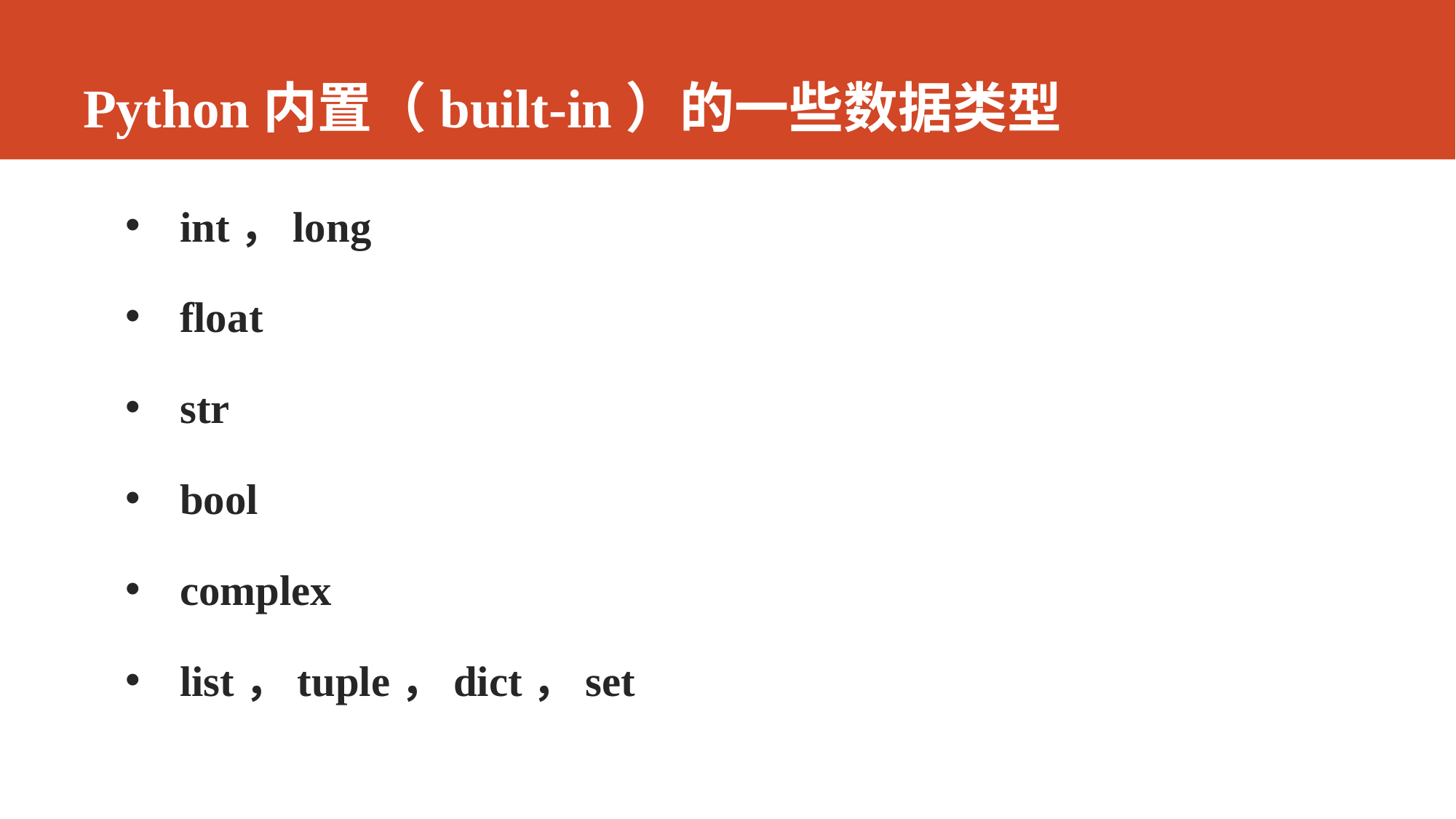

# Python内置（built-in）的一些数据类型
int，long
float
str
bool
complex
list，tuple，dict，set